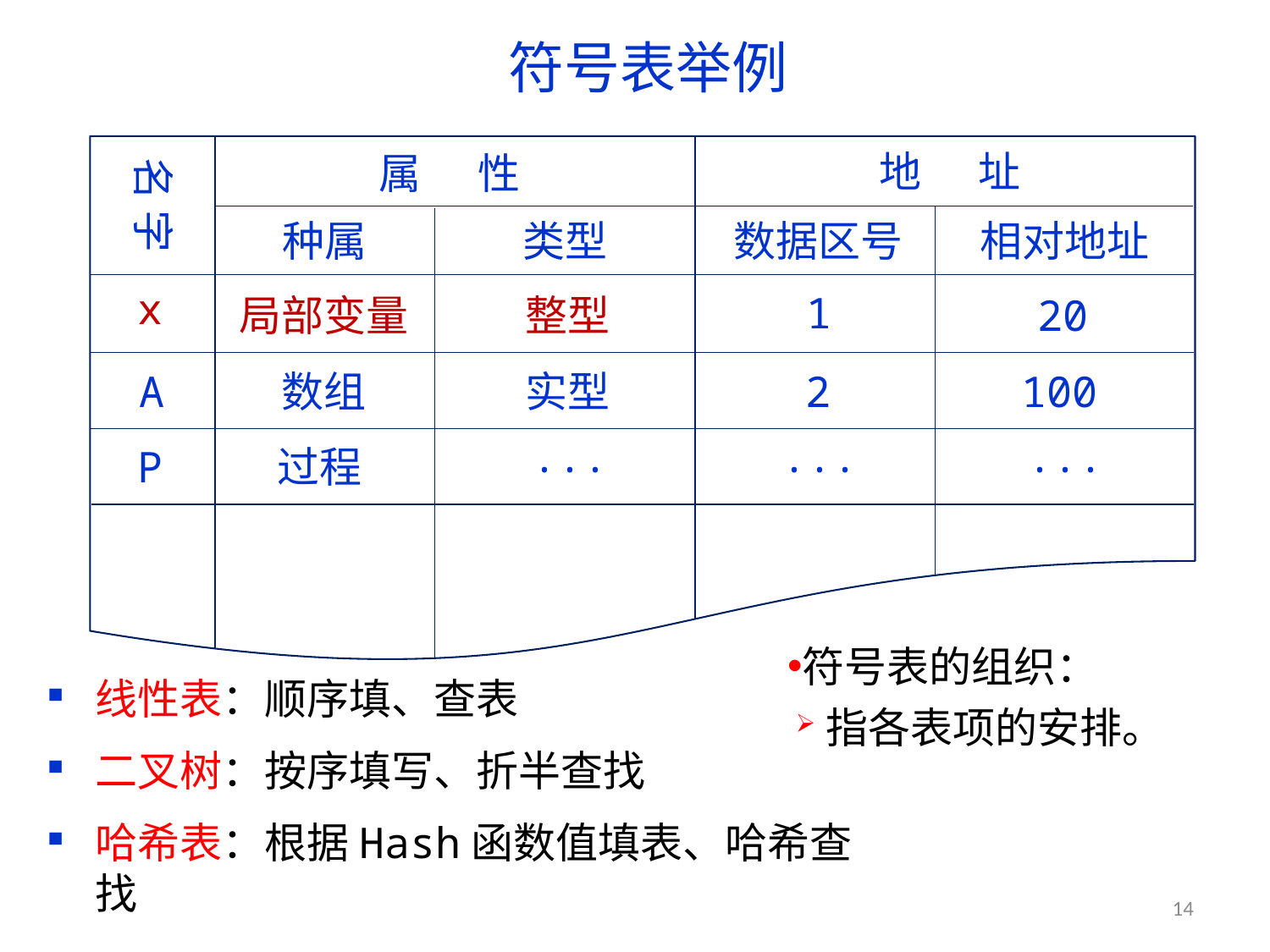

# 符号表举例

名 字
地      址
属      性
种属
类型
数据区号
相对地址
x
1
局部变量
整型
20
A
数组
实型
2
100
P
过程
...
...
...
符号表的组织：
指各表项的安排。
线性表：顺序填、查表
二叉树：按序填写、折半查找
哈希表：根据Hash函数值填表、哈希查找
14